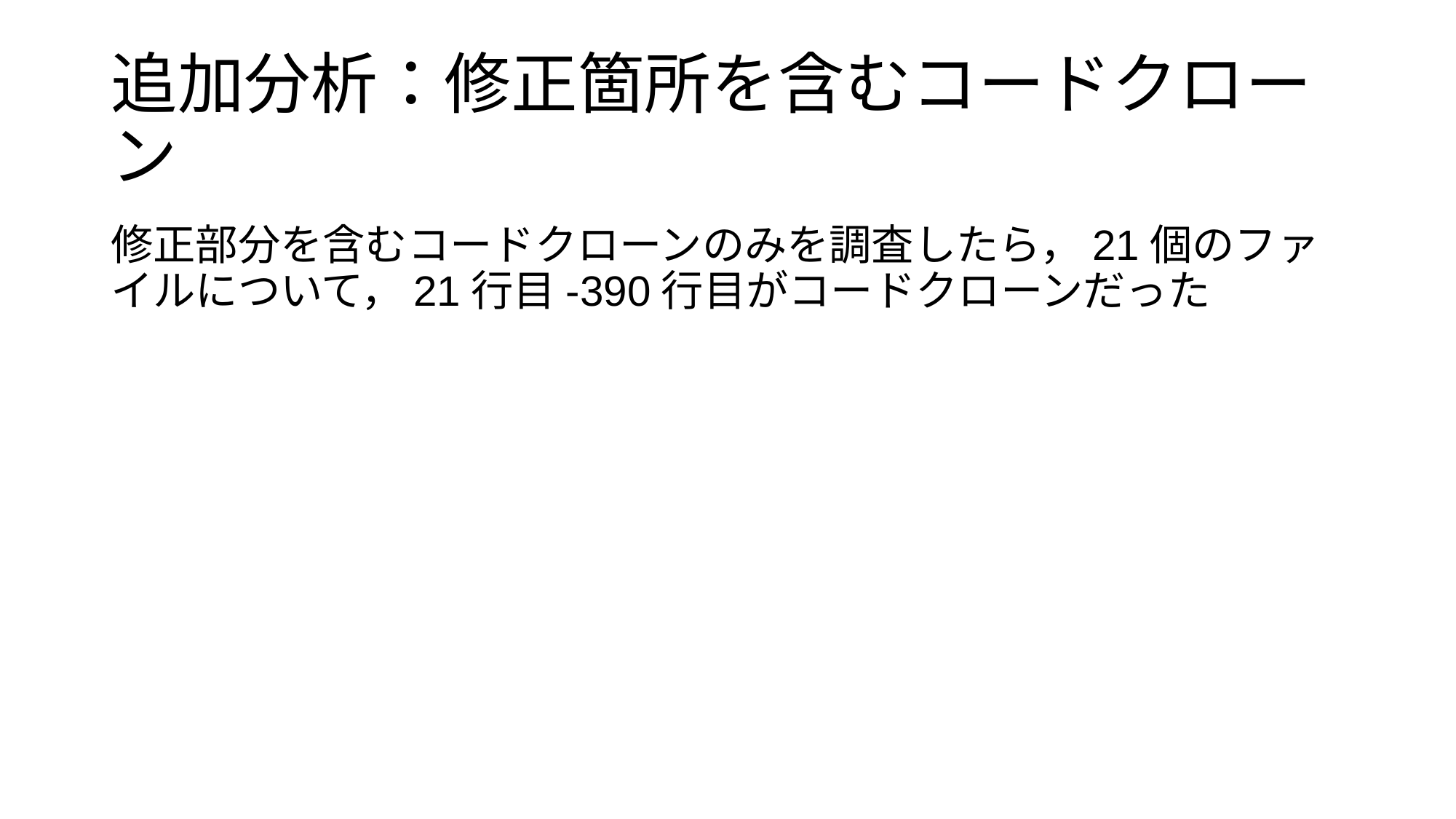

# 追加分析：修正箇所を含むコードクローン
修正部分を含むコードクローンのみを調査したら，21個のファイルについて，21行目-390行目がコードクローンだった